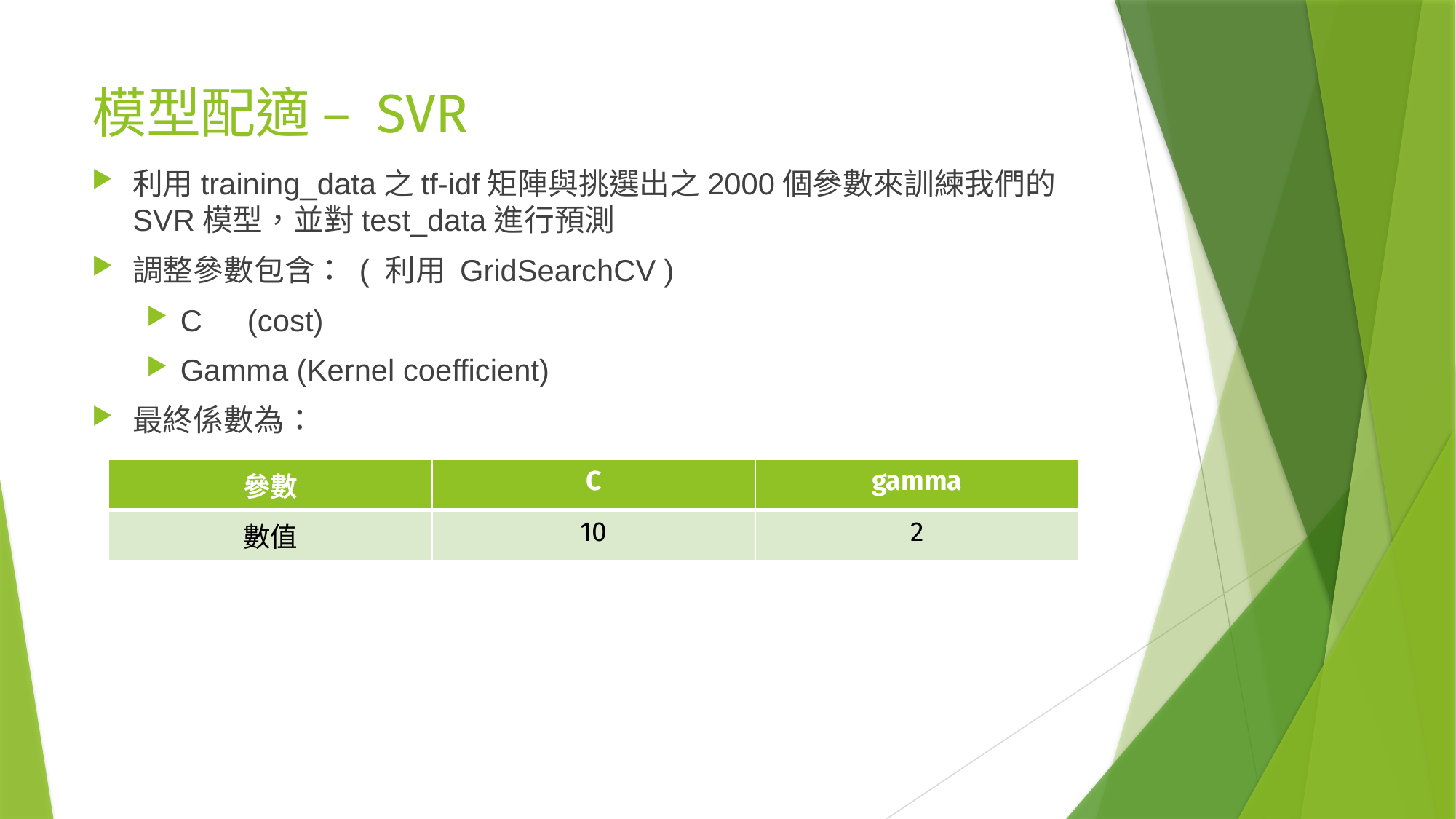

# 模型配適 – SVR
利用training_data之tf-idf矩陣與挑選出之2000個參數來訓練我們的SVR模型，並對test_data進行預測
調整參數包含： ( 利用 GridSearchCV )
C　(cost)
Gamma (Kernel coefficient)
最終係數為：

| 參數 | C | gamma |
| --- | --- | --- |
| 數值 | 10 | 2 |